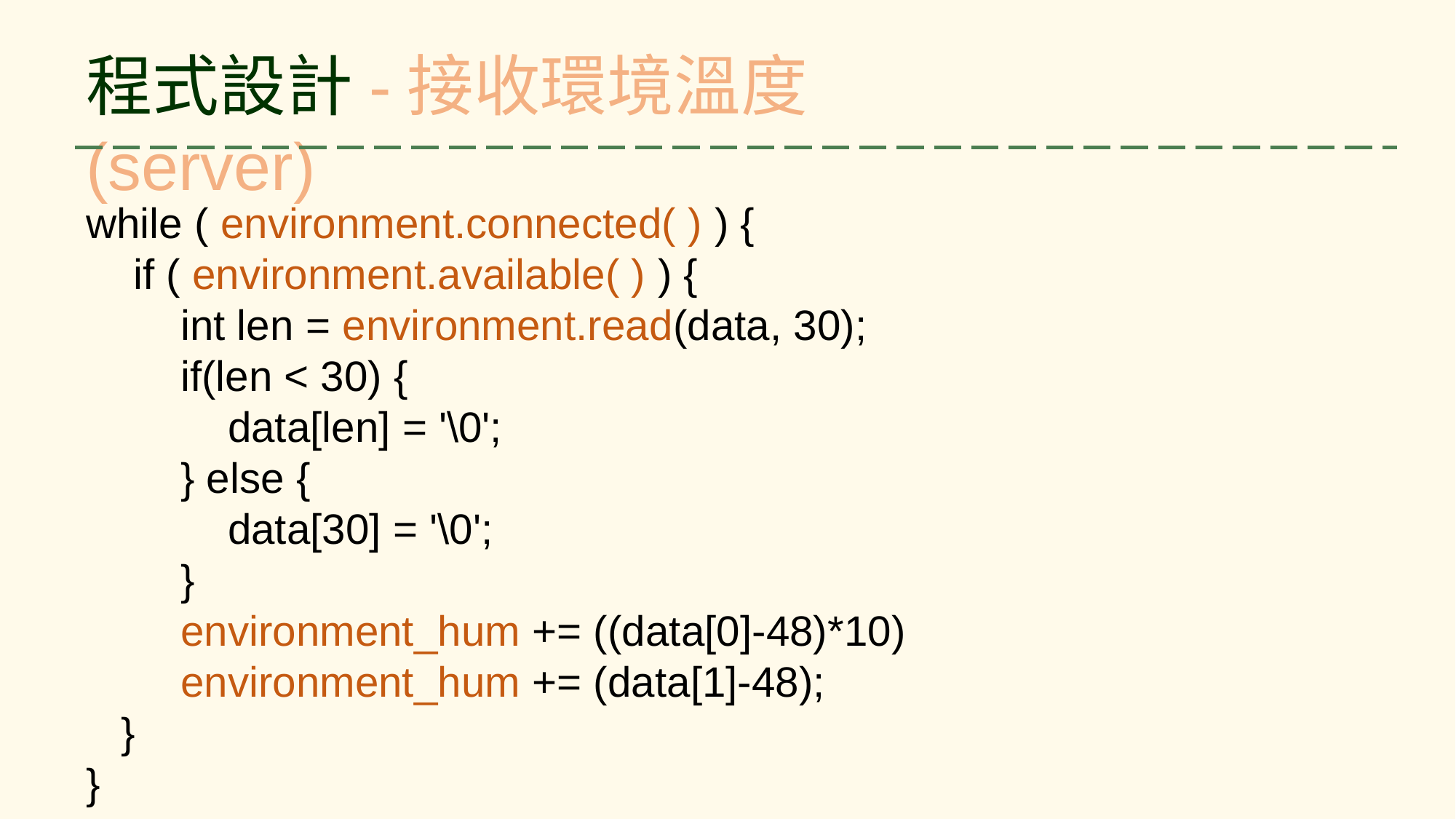

程式設計-接收環境溫度(server)
while ( environment.connected( ) ) {
    if ( environment.available( ) ) {
        int len = environment.read(data, 30);
        if(len < 30) {
            data[len] = '\0';
        } else {
            data[30] = '\0';
        }
        environment_hum += ((data[0]-48)*10)
        environment_hum += (data[1]-48);
   }
}